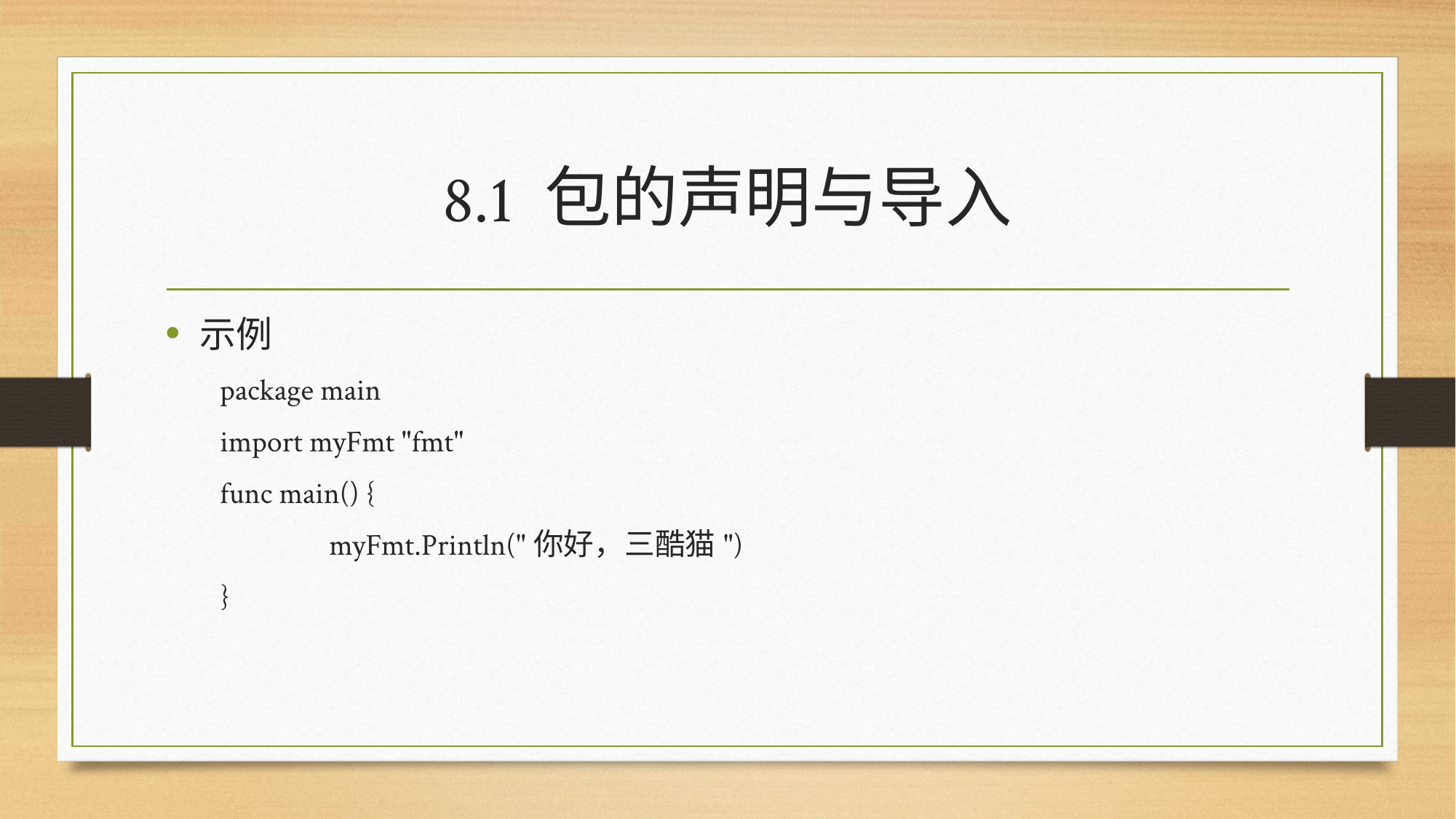

# 8.1 包的声明与导入
示例
package main
import myFmt "fmt"
func main() {
	myFmt.Println("你好，三酷猫")
}